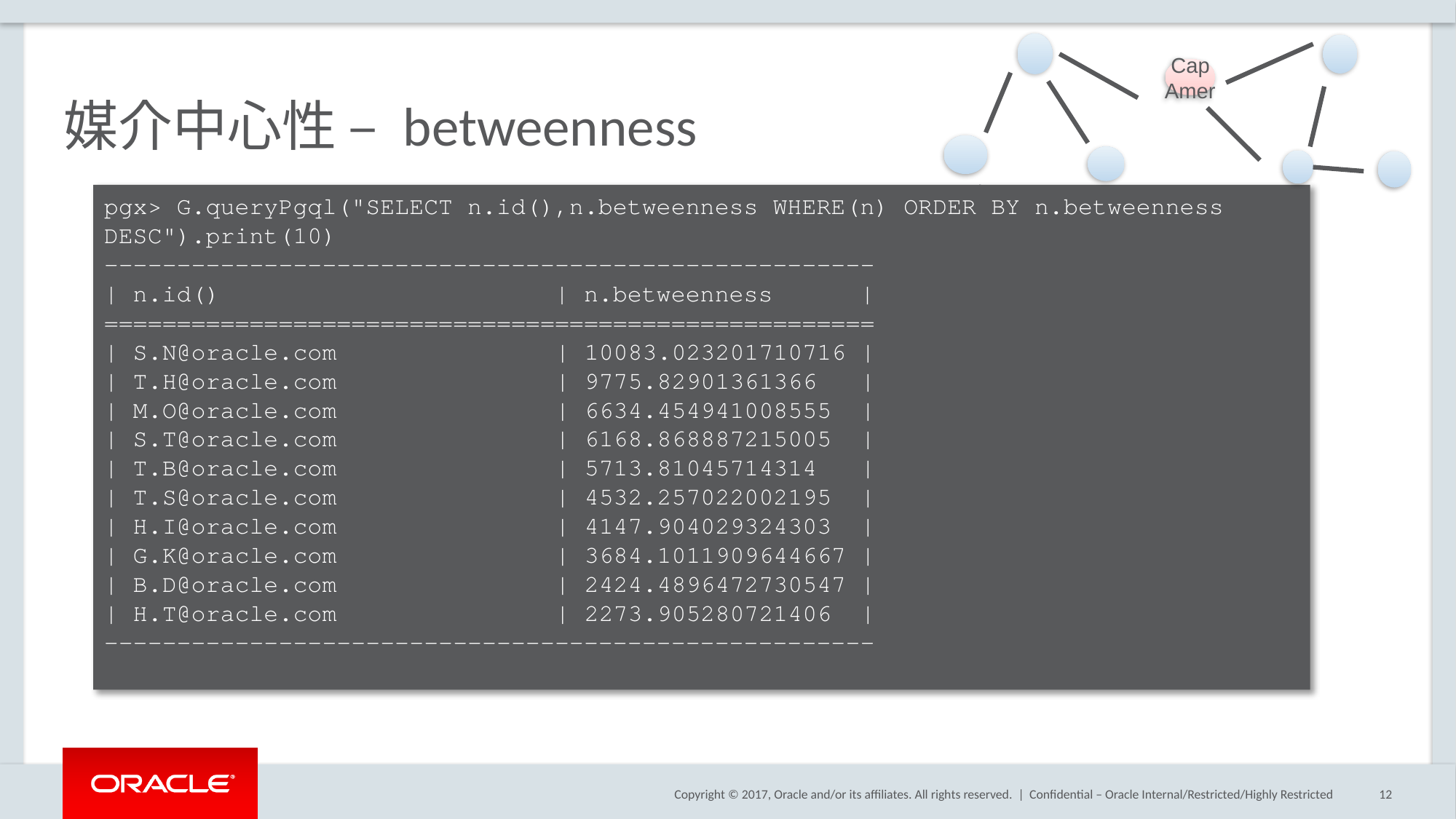

# 媒介中心性 – betweenness
Cap
Amer

pgx> G.queryPgql("SELECT n.id(),n.betweenness WHERE(n) ORDER BY n.betweenness DESC").print(10)
-----------------------------------------------------
| n.id()                       | n.betweenness      |
=====================================================
| S.N@oracle.com      		 | 10083.023201710716 |
| T.H@oracle.com        	 | 9775.82901361366   |
| M.O@oracle.com       	 | 6634.454941008555  |
| S.T@oracle.com  		 | 6168.868887215005  |
| T.B@oracle.com         	 | 5713.81045714314   |
| T.S@oracle.com      		 | 4532.257022002195  |
| H.I@oracle.com        	 | 4147.904029324303  |
| G.K@oracle.com         	 | 3684.1011909644667 |
| B.D@oracle.com 		 | 2424.4896472730547 |
| H.T@oracle.com  		 | 2273.905280721406  |
-----------------------------------------------------

Confidential – Oracle Internal/Restricted/Highly Restricted
12